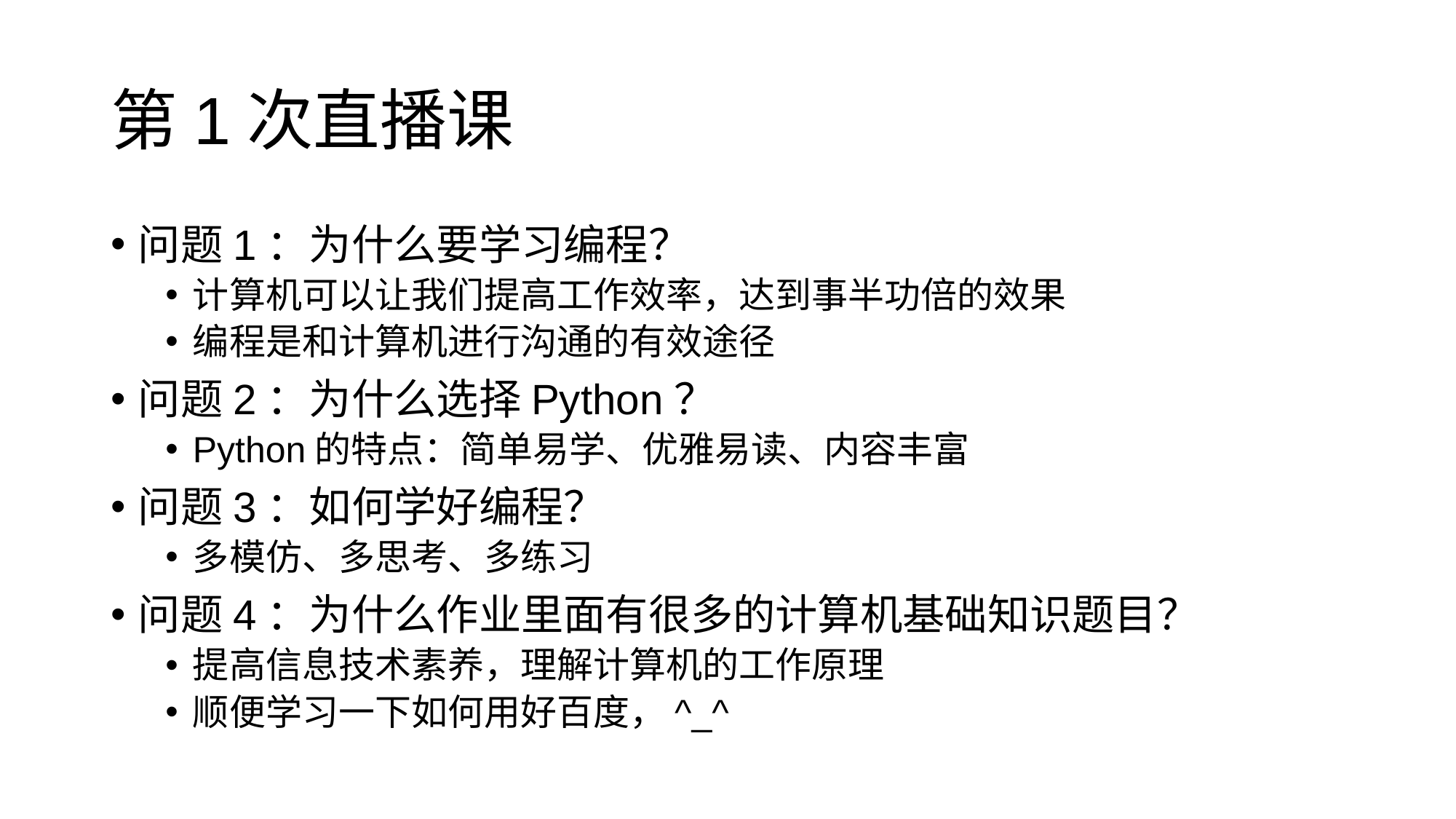

# 第1次直播课
问题1：为什么要学习编程？
计算机可以让我们提高工作效率，达到事半功倍的效果
编程是和计算机进行沟通的有效途径
问题2：为什么选择Python？
Python的特点：简单易学、优雅易读、内容丰富
问题3：如何学好编程？
多模仿、多思考、多练习
问题4：为什么作业里面有很多的计算机基础知识题目？
提高信息技术素养，理解计算机的工作原理
顺便学习一下如何用好百度，^_^